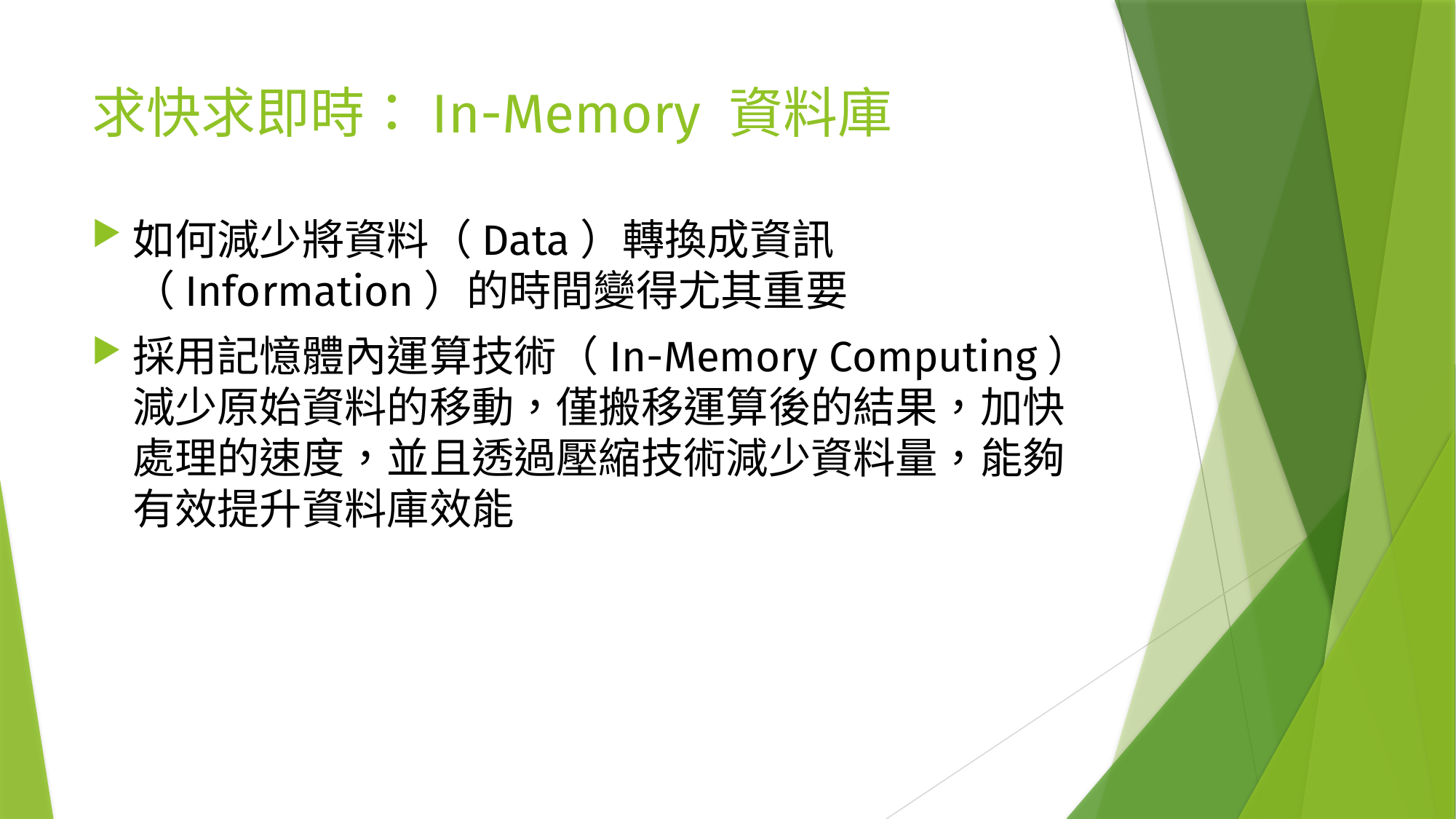

# 求快求即時：In-Memory 資料庫
如何減少將資料（Data）轉換成資訊（Information）的時間變得尤其重要
採用記憶體內運算技術（In-Memory Computing）減少原始資料的移動，僅搬移運算後的結果，加快處理的速度，並且透過壓縮技術減少資料量，能夠有效提升資料庫效能